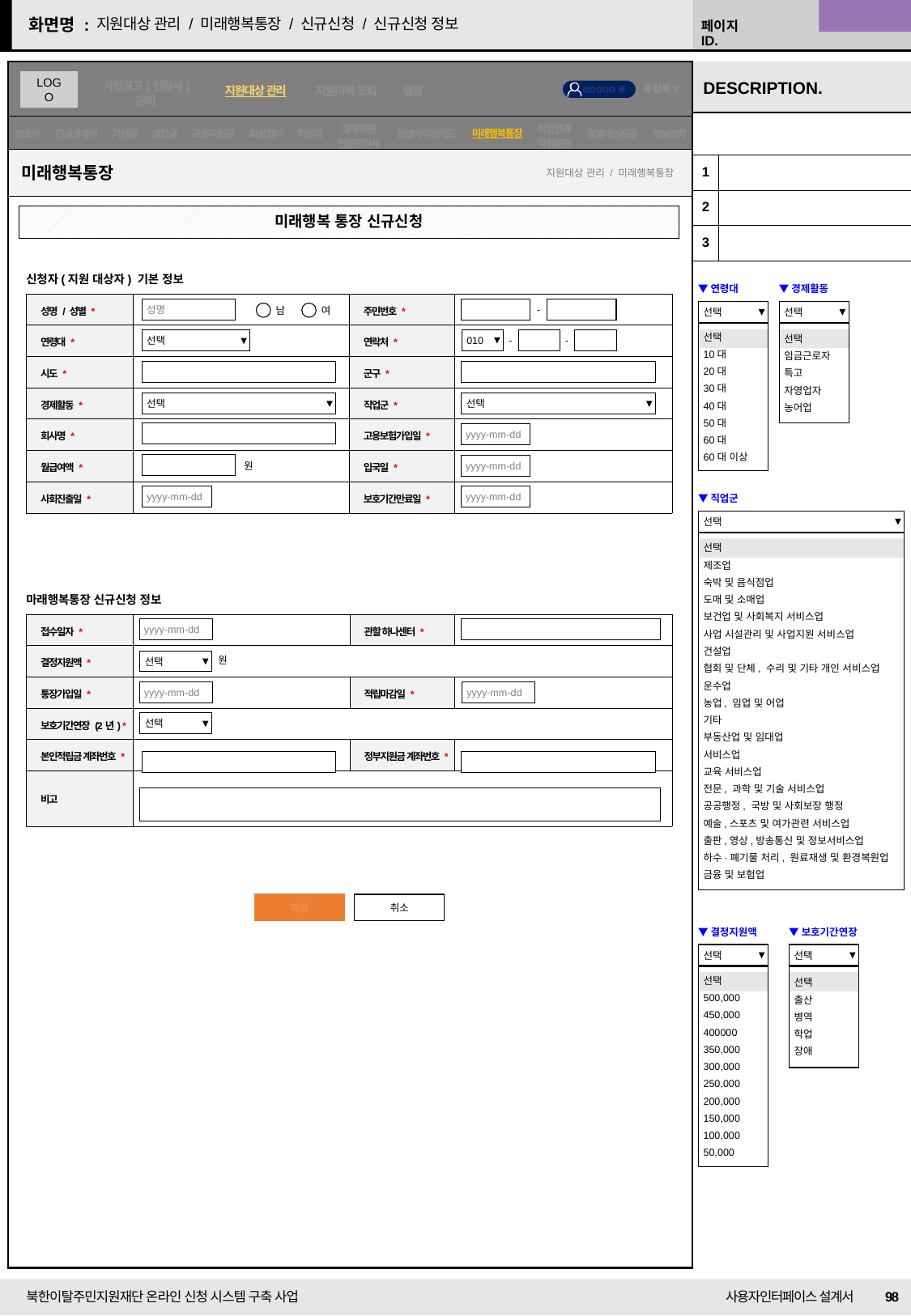

22/09/01 수정
지원대상 관리 / 미래행복통장 / 신규신청 / 신규신청 정보

미래행복통장
|  |  |
| --- | --- |
| 1 |  |
| 2 |  |
| 3 |  |
미래행복통장
지원대상 관리 / 미래행복통장
미래행복 통장 신규신청
신청자(지원 대상자) 기본 정보
▼연령대
선택

선택
10대
20대
30대
40대
50대
60대
60대 이상

▼경제활동
선택

선택
임금근로자
특고
자영업자
농어업

| 성명 / 성별 \* |  | 주민번호 \* |  |
| --- | --- | --- | --- |
| 연령대 \* |  | 연락처 \* |  |
| 시도 \* |  | 군구 \* |  |
| 경제활동 \* |  | 직업군 \* |  |
| 회사명 \* |  | 고용보험가입일 \* |  |
| 월급여액 \* |  | 입국일 \* |  |
| 사회진출일 \* |  | 보호기간만료일 \* |  |

-
남

여

성명
-
-
010

선택

선택

선택

yyyy-mm-dd

원
yyyy-mm-dd
▼직업군
선택

선택
제조업
숙박 및 음식점업
도매 및 소매업
보건업 및 사회복지 서비스업
사업 시설관리 및 사업지원 서비스업
건설업
협회 및 단체, 수리 및 기타 개인 서비스업
운수업
농업, 임업 및 어업
기타
부동산업 및 임대업
서비스업
교육 서비스업
전문, 과학 및 기술 서비스업
공공행정, 국방 및 사회보장 행정
예술,스포츠 및 여가관련 서비스업
출판,영상,방송통신 및 정보서비스업
하수·폐기물 처리, 원료재생 및 환경복원업
금융 및 보험업

yyyy-mm-dd
yyyy-mm-dd
마래행복통장 신규신청 정보
| 접수일자 \* |  | 관할 하나센터 \* |  |
| --- | --- | --- | --- |
| 결정지원액 \* |  |  |  |
| 통장가입일 \* |  | 적립마감일 \* |  |
| 보호기간연장 (2년) \* |  |  |  |
| 본인적립금 계좌번호 \* |  | 정부지원금 계좌번호 \* |  |
| 비고 |  |  |  |
yyyy-mm-dd

원
선택

yyyy-mm-dd
yyyy-mm-dd
선택

저장
취소
▼결정지원액
선택

선택
500,000
450,000
400000
350,000
300,000
250,000
200,000
150,000
100,000
50,000

▼보호기간연장
선택

선택
출산
병역
학업
장애

98